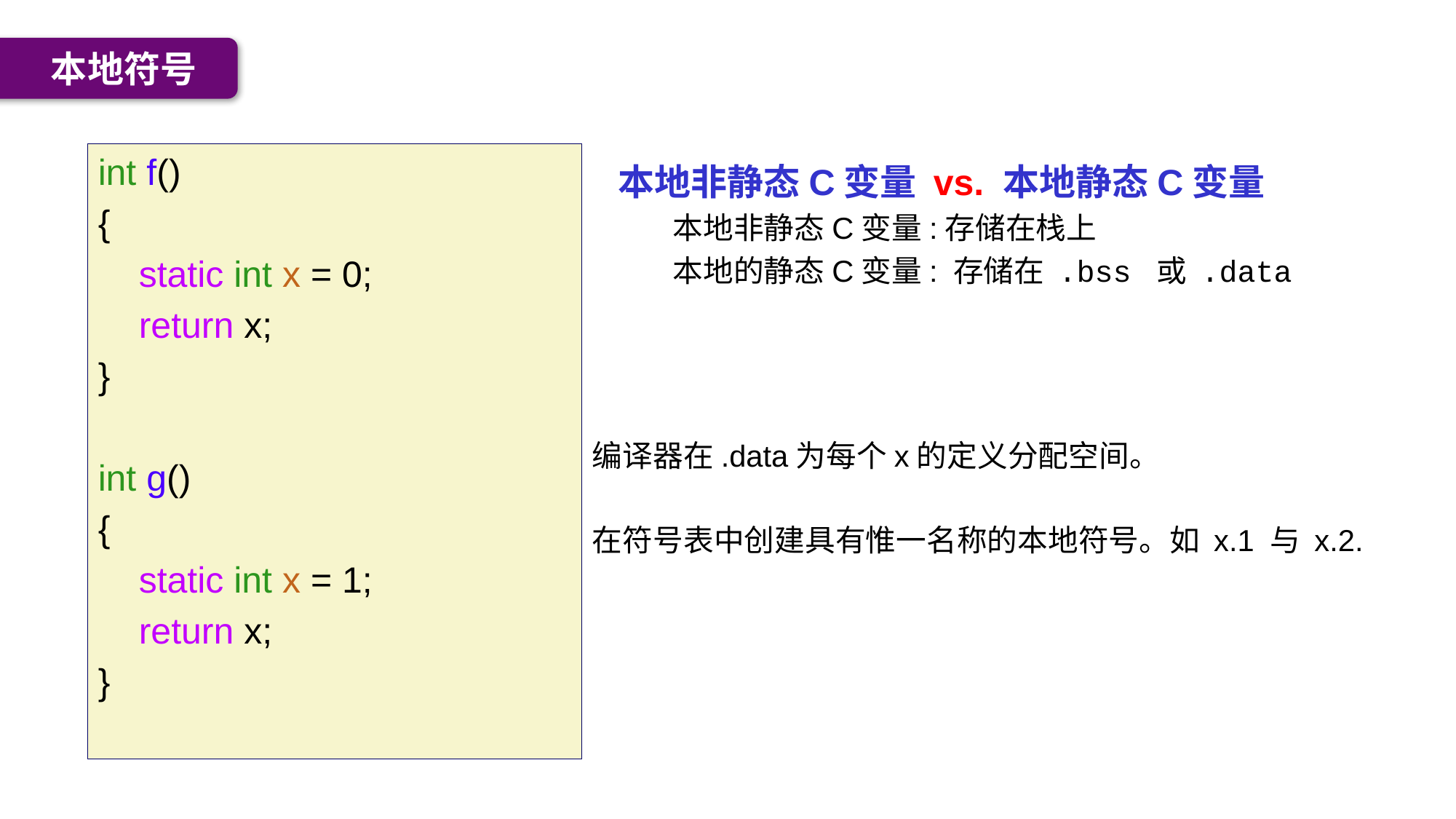

本地符号
int f()
{
    static int x = 0;
    return x;
}

int g()
{
    static int x = 1;
    return x;
}

本地非静态C变量 vs. 本地静态C变量
本地非静态C变量:存储在栈上
本地的静态C变量: 存储在 .bss 或 .data
编译器在.data为每个x的定义分配空间。

在符号表中创建具有惟一名称的本地符号。如 x.1 与 x.2.